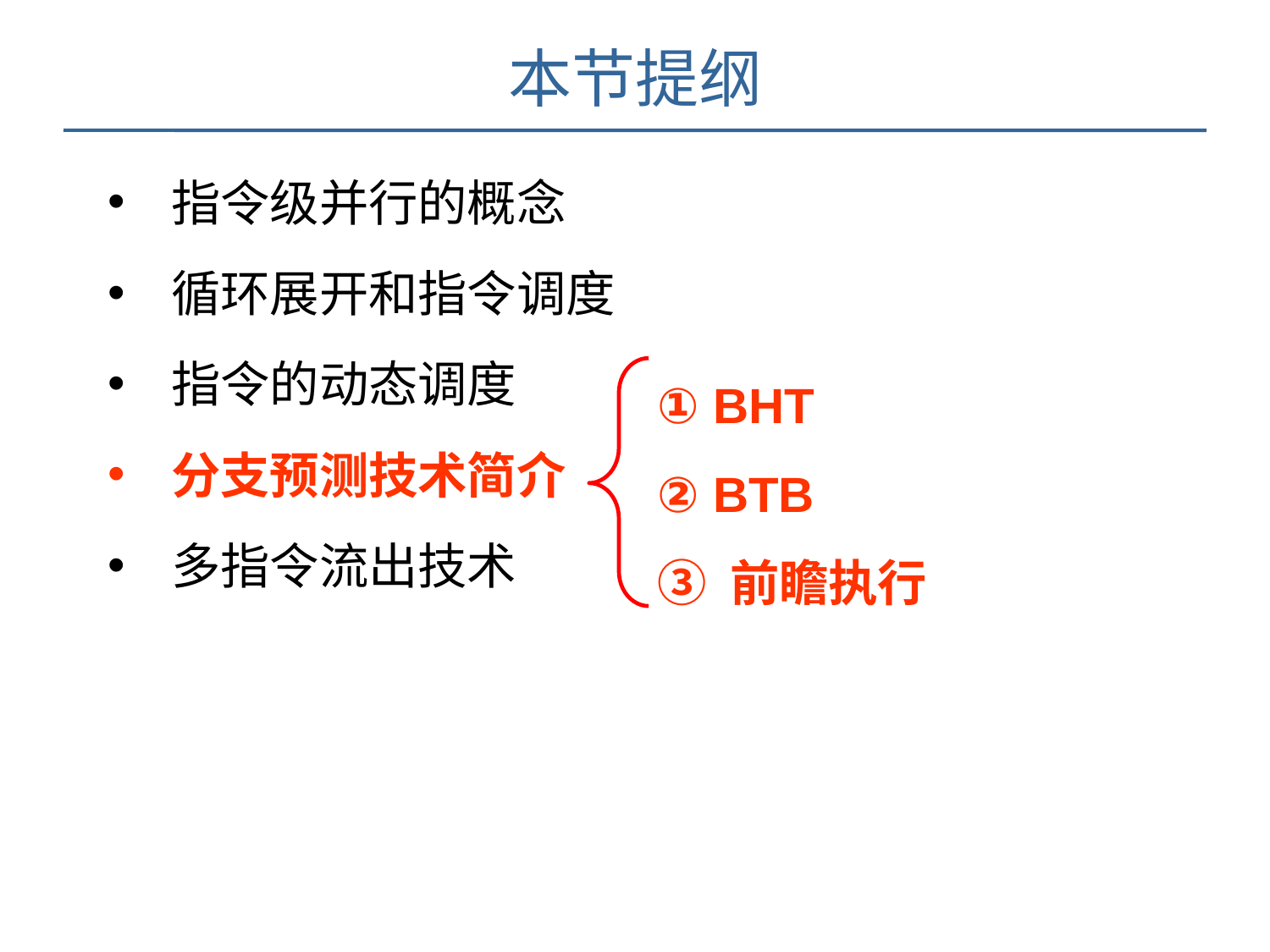

# 本节提纲
指令级并行的概念
循环展开和指令调度
指令的动态调度
分支预测技术简介
多指令流出技术

① BHT
② BTB
③ 前瞻执行